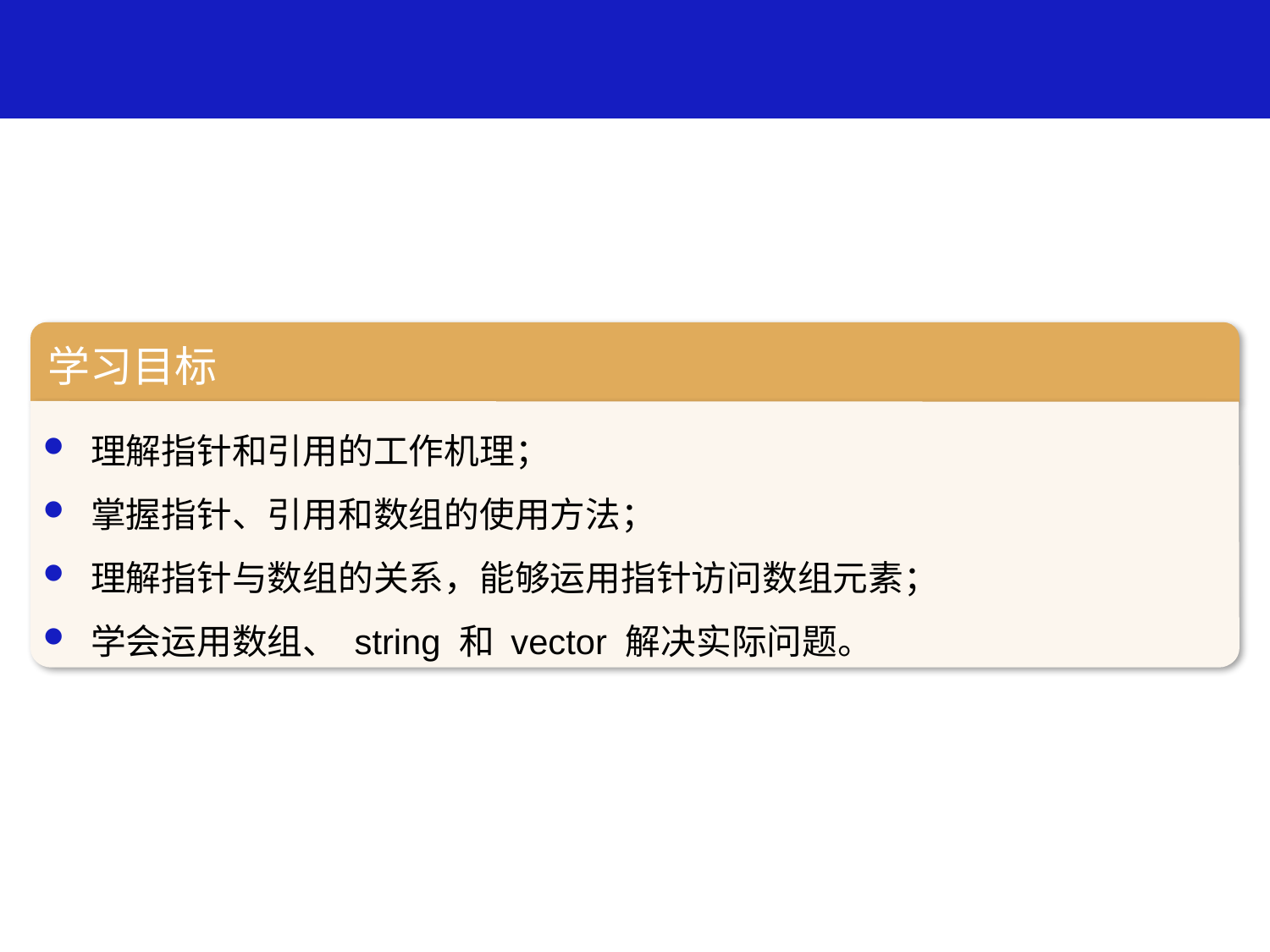

学习目标
学习目标
理解指针和引用的工作机理；
掌握指针、引用和数组的使用方法；
理解指针与数组的关系，能够运用指针访问数组元素；
学会运用数组、 string 和 vector 解决实际问题。
3